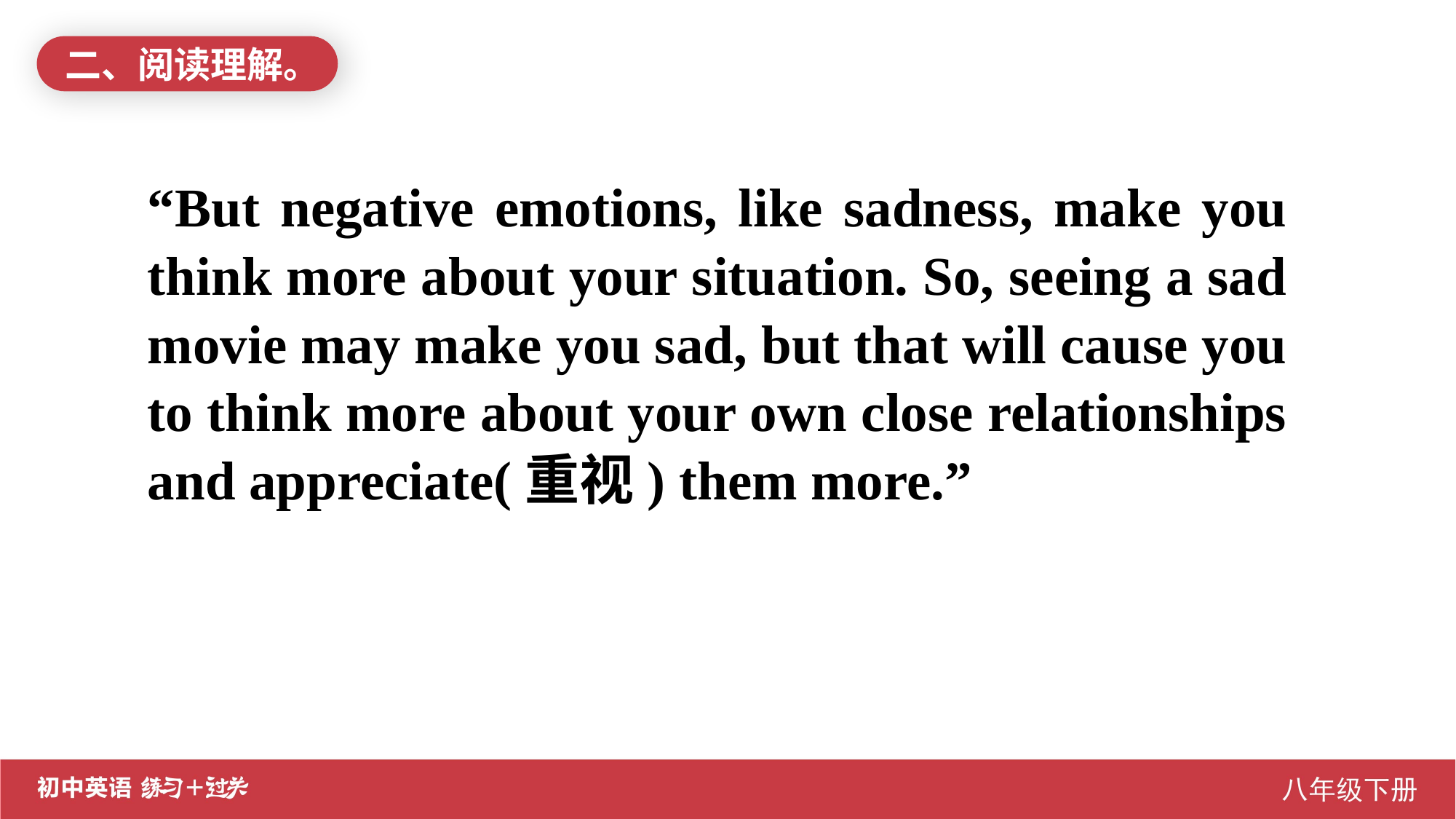

二、阅读理解。
“But negative emotions, like sadness, make you think more about your situation. So, seeing a sad movie may make you sad, but that will cause you to think more about your own close relationships and appreciate(重视) them more.”